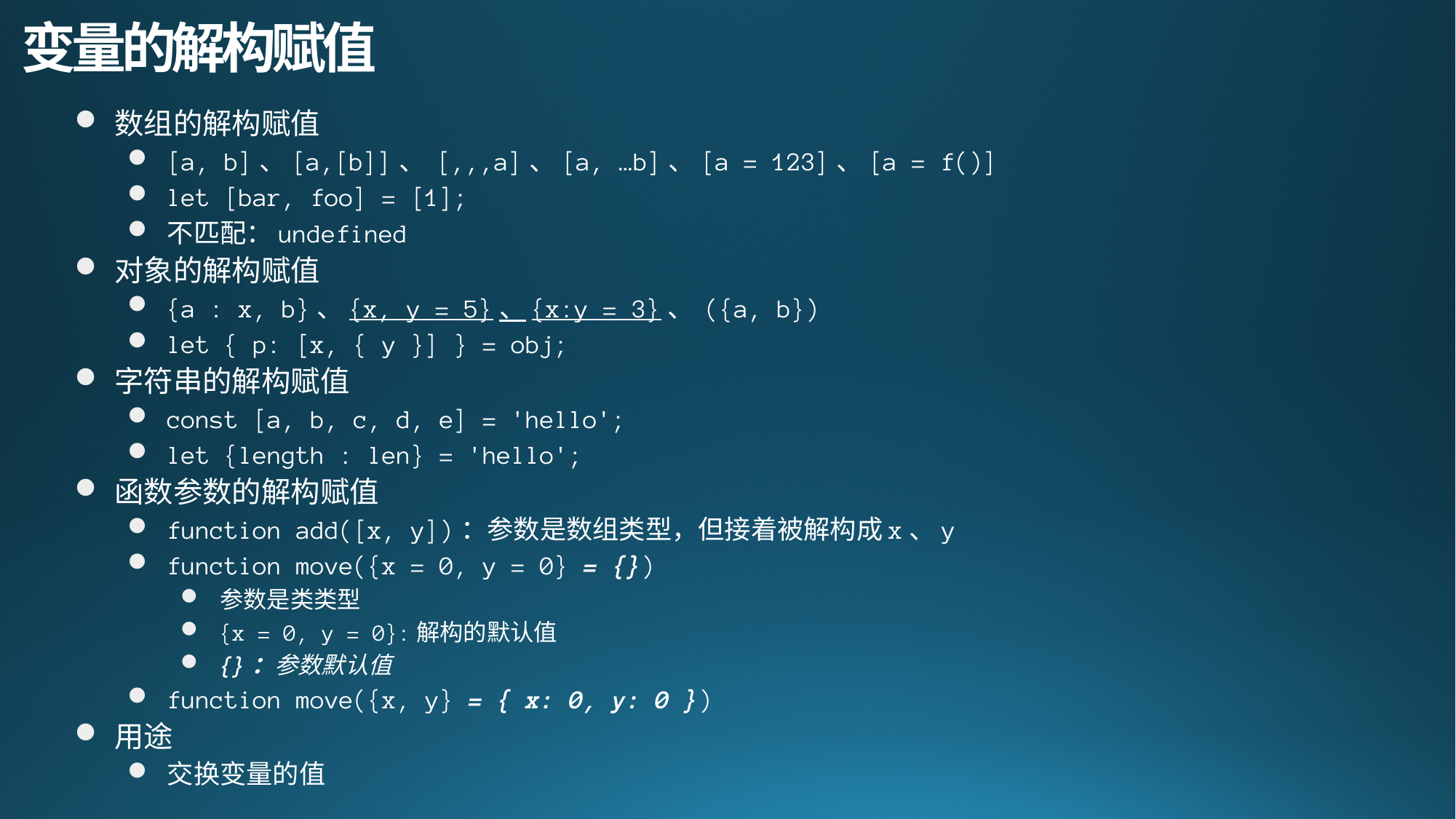

# 变量的解构赋值
数组的解构赋值
[a, b]、[a,[b]]、 [,,,a]、[a, …b]、[a = 123]、[a = f()]
let [bar, foo] = [1];
不匹配：undefined
对象的解构赋值
{a : x, b}、{x, y = 5}、{x:y = 3}、 ({a, b})
let { p: [x, { y }] } = obj;
字符串的解构赋值
const [a, b, c, d, e] = 'hello';
let {length : len} = 'hello';
函数参数的解构赋值
function add([x, y])：参数是数组类型，但接着被解构成x、y
function move({x = 0, y = 0} = {})
参数是类类型
{x = 0, y = 0}:解构的默认值
{}：参数默认值
function move({x, y} = { x: 0, y: 0 })
用途
交换变量的值